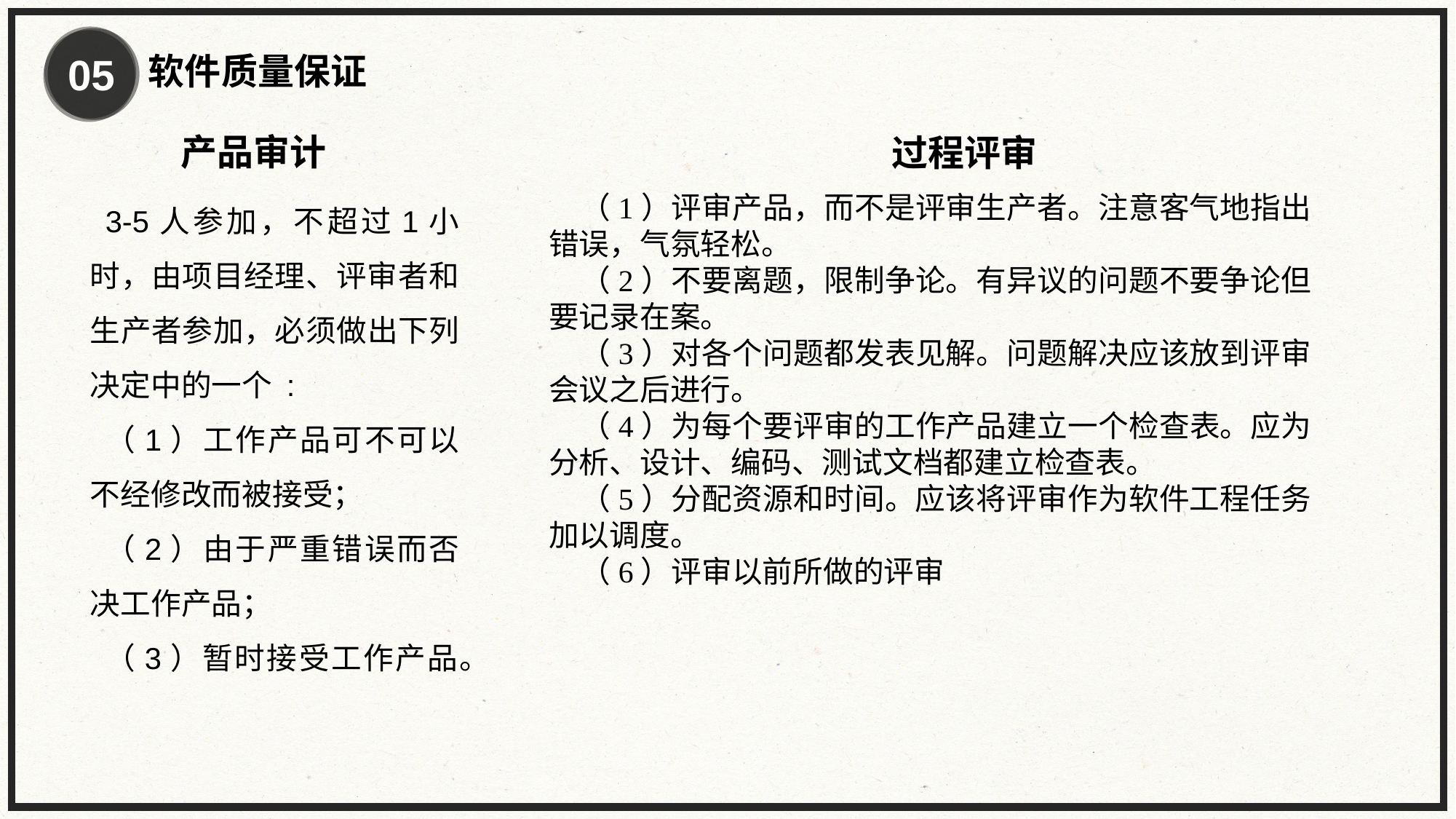

05
软件质量保证
产品审计
过程评审
3-5人参加，不超过1小时，由项目经理、评审者和生产者参加，必须做出下列决定中的一个 :
（1）工作产品可不可以不经修改而被接受；
（2）由于严重错误而否决工作产品；
（3）暂时接受工作产品。

（1）评审产品，而不是评审生产者。注意客气地指出错误，气氛轻松。
（2）不要离题，限制争论。有异议的问题不要争论但要记录在案。
（3）对各个问题都发表见解。问题解决应该放到评审会议之后进行。
（4）为每个要评审的工作产品建立一个检查表。应为分析、设计、编码、测试文档都建立检查表。
（5）分配资源和时间。应该将评审作为软件工程任务加以调度。
（6）评审以前所做的评审